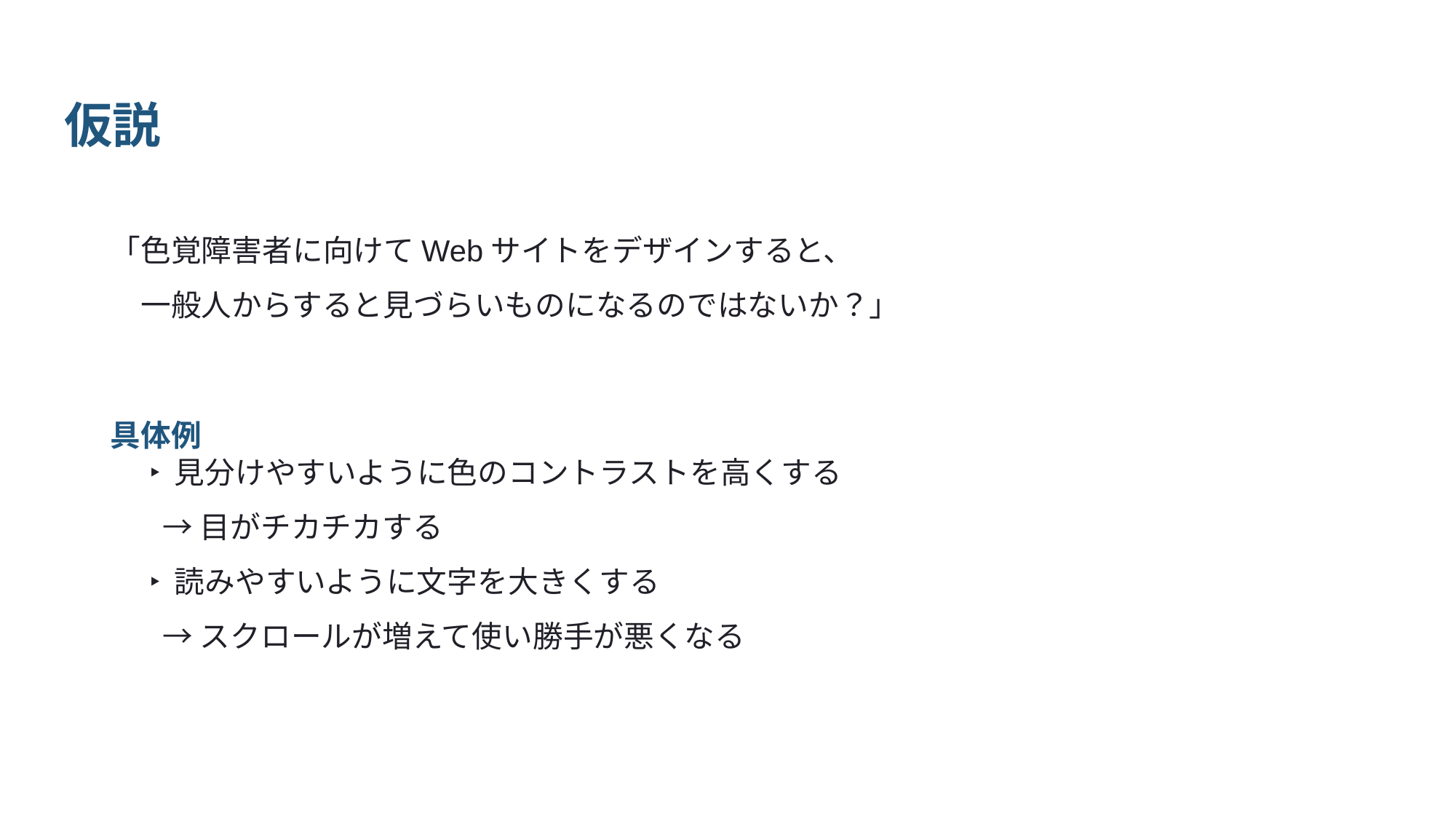

仮説
「色覚障害者に向けてWebサイトをデザインすると、
　一般人からすると見づらいものになるのではないか？」
具体例

‣ 見分けやすいように色のコントラストを高くする
  → 目がチカチカする
‣ 読みやすいように文字を大きくする
  → スクロールが増えて使い勝手が悪くなる